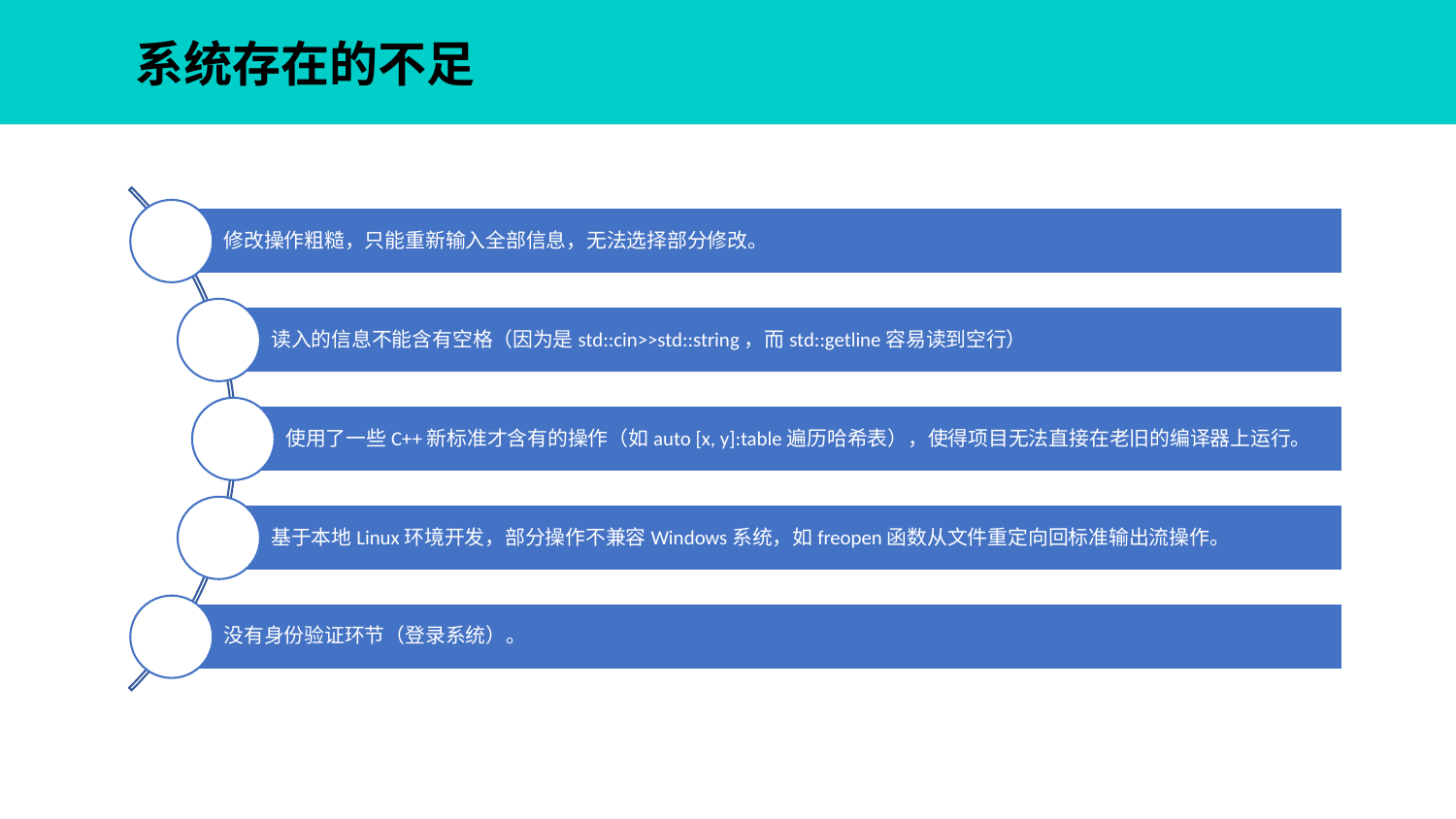

系统存在的不足
修改操作粗糙，只能重新输入全部信息，无法选择部分修改。
读入的信息不能含有空格（因为是std::cin>>std::string，而std::getline容易读到空行）
使用了一些C++新标准才含有的操作（如auto [x, y]:table遍历哈希表），使得项目无法直接在老旧的编译器上运行。
基于本地Linux环境开发，部分操作不兼容Windows系统，如freopen函数从文件重定向回标准输出流操作。
没有身份验证环节（登录系统）。